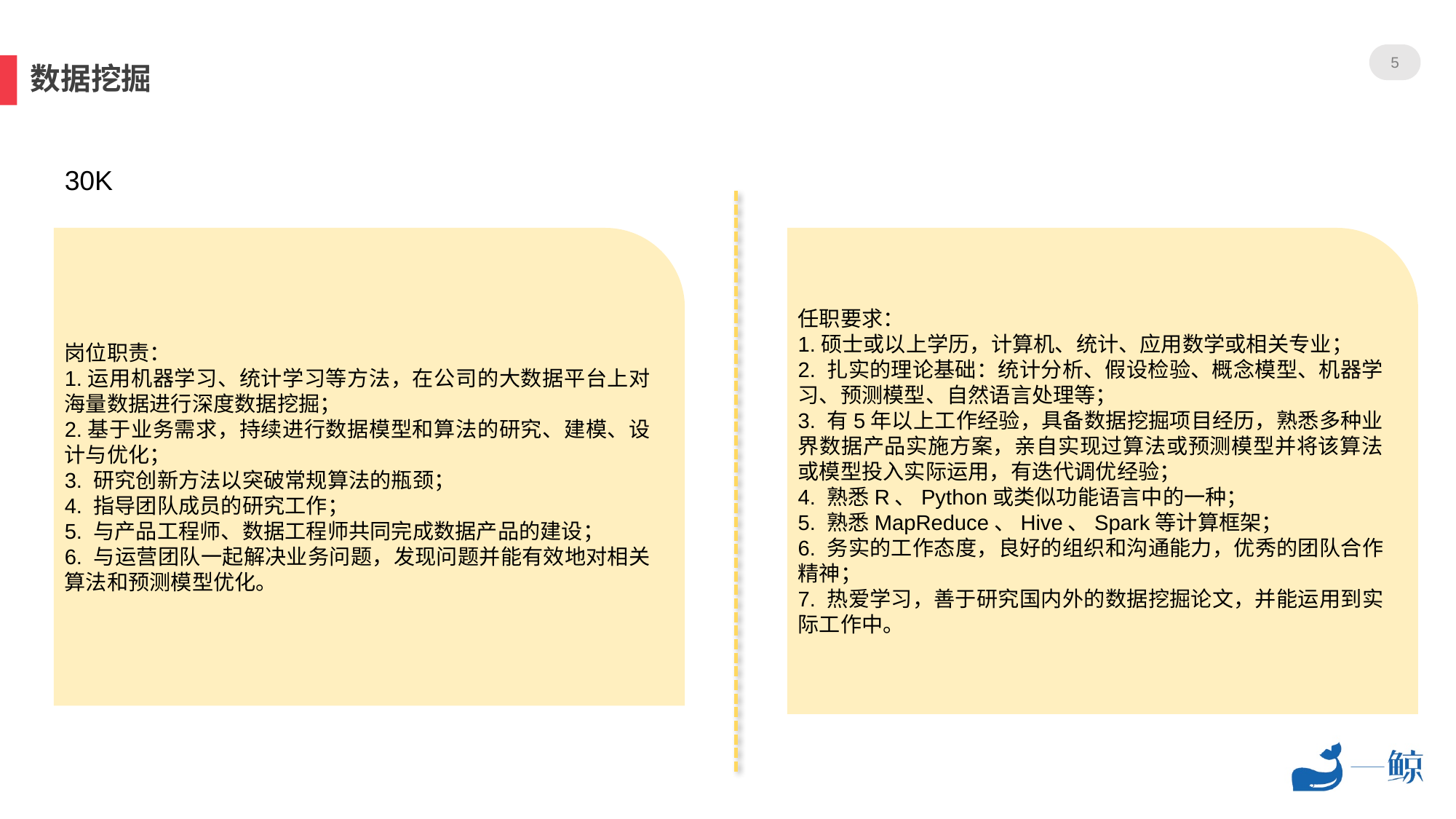

5
数据挖掘
30K
岗位职责：
1.运用机器学习、统计学习等方法，在公司的大数据平台上对海量数据进行深度数据挖掘；
2.基于业务需求，持续进行数据模型和算法的研究、建模、设计与优化；
3. 研究创新方法以突破常规算法的瓶颈；
4. 指导团队成员的研究工作；
5. 与产品工程师、数据工程师共同完成数据产品的建设；
6. 与运营团队一起解决业务问题，发现问题并能有效地对相关算法和预测模型优化。
任职要求：
1.硕士或以上学历，计算机、统计、应用数学或相关专业；
2. 扎实的理论基础：统计分析、假设检验、概念模型、机器学习、预测模型、自然语言处理等；
3. 有5年以上工作经验，具备数据挖掘项目经历，熟悉多种业界数据产品实施方案，亲自实现过算法或预测模型并将该算法或模型投入实际运用，有迭代调优经验；
4. 熟悉R、Python或类似功能语言中的一种；
5. 熟悉MapReduce、Hive、Spark等计算框架；
6. 务实的工作态度，良好的组织和沟通能力，优秀的团队合作精神；
7. 热爱学习，善于研究国内外的数据挖掘论文，并能运用到实际工作中。